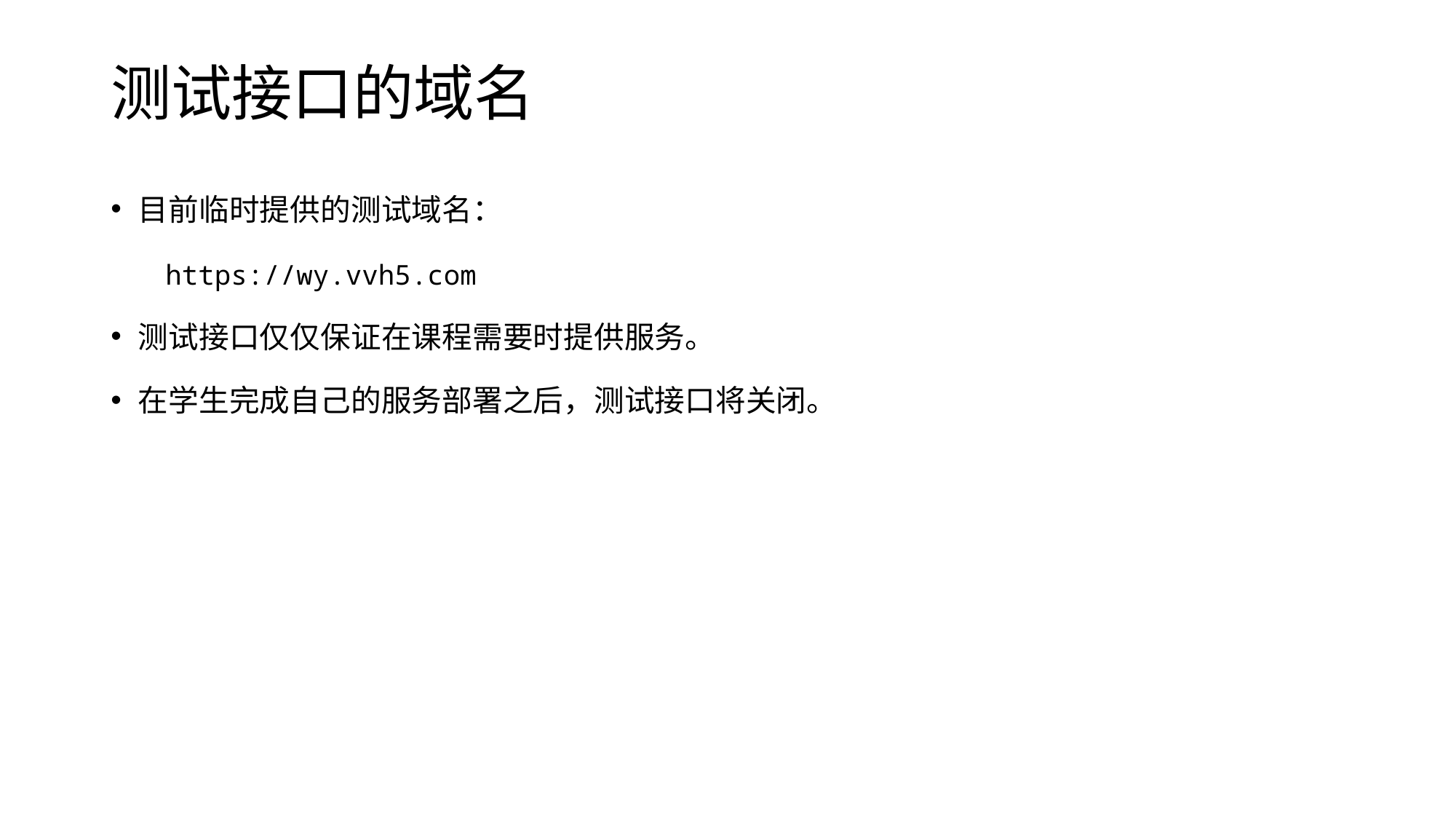

# 测试接口的域名
目前临时提供的测试域名：
https://wy.vvh5.com
测试接口仅仅保证在课程需要时提供服务。
在学生完成自己的服务部署之后，测试接口将关闭。